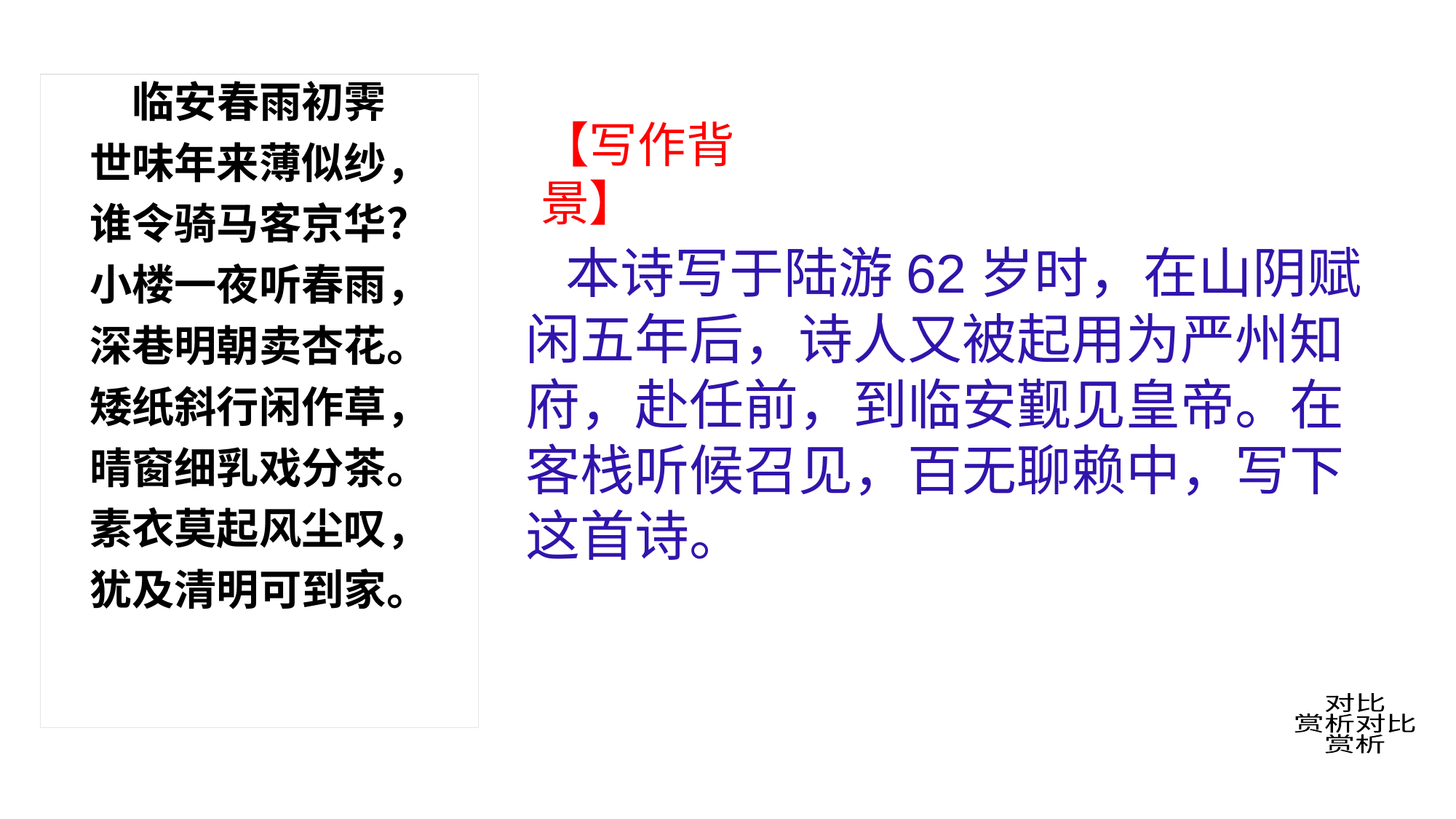

临安春雨初霁
世味年来薄似纱，
谁令骑马客京华？
小楼一夜听春雨，
深巷明朝卖杏花。
矮纸斜行闲作草，
晴窗细乳戏分茶。
素衣莫起风尘叹，
犹及清明可到家。
【写作背景】

  本诗写于陆游62岁时，在山阴赋闲五年后，诗人又被起用为严州知府，赴任前，到临安觐见皇帝。在客栈听候召见，百无聊赖中，写下这首诗。
对比
赏析对比
赏析